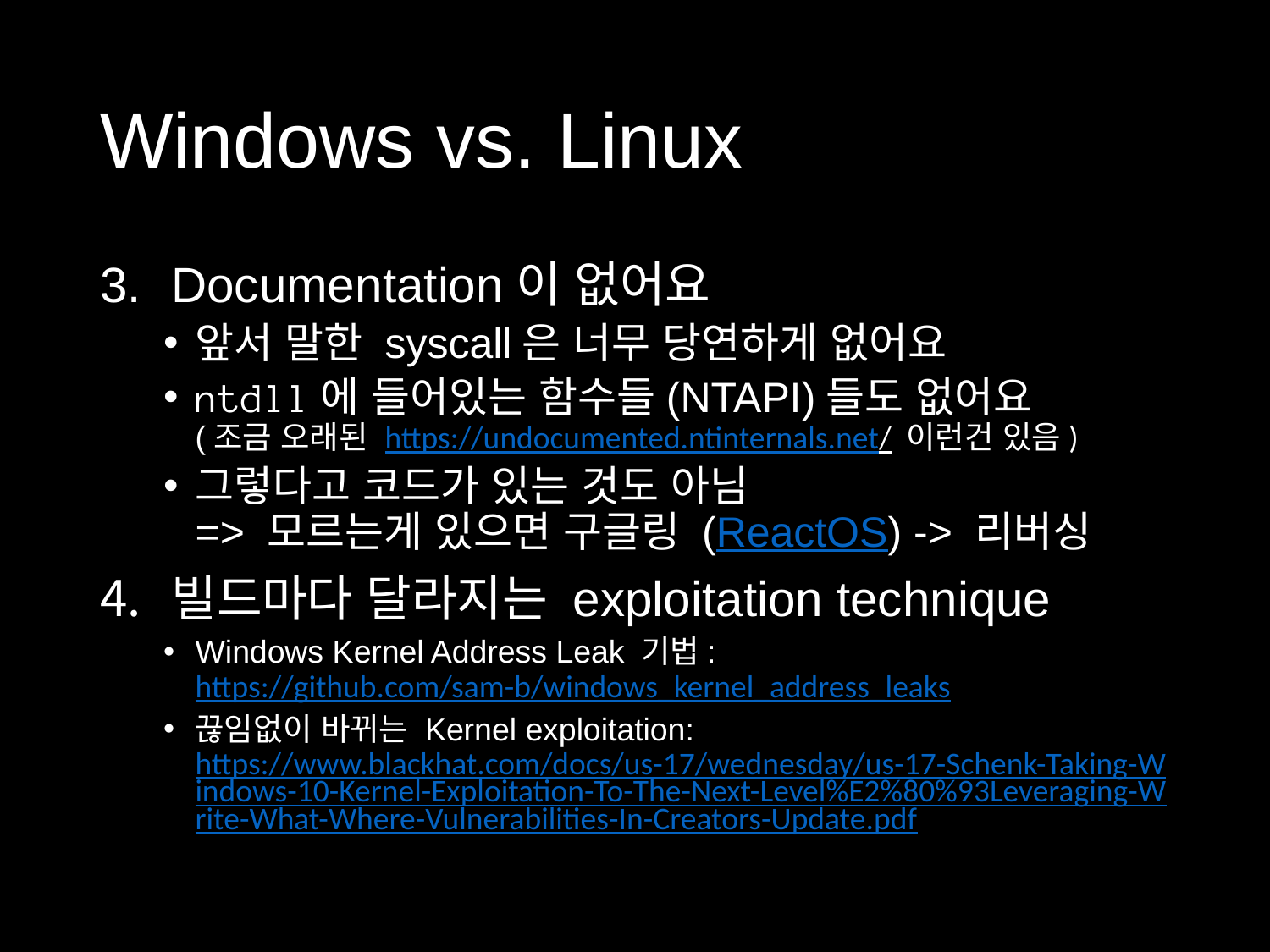

# Windows vs. Linux
Documentation이 없어요
앞서 말한 syscall은 너무 당연하게 없어요
ntdll에 들어있는 함수들(NTAPI)들도 없어요
(조금 오래된 https://undocumented.ntinternals.net/ 이런건 있음)
그렇다고 코드가 있는 것도 아님
=> 모르는게 있으면 구글링 (ReactOS) -> 리버싱
빌드마다 달라지는 exploitation technique
Windows Kernel Address Leak 기법:
https://github.com/sam-b/windows_kernel_address_leaks
끊임없이 바뀌는 Kernel exploitation:
https://www.blackhat.com/docs/us-17/wednesday/us-17-Schenk-Taking-Windows-10-Kernel-Exploitation-To-The-Next-Level%E2%80%93Leveraging-Write-What-Where-Vulnerabilities-In-Creators-Update.pdf